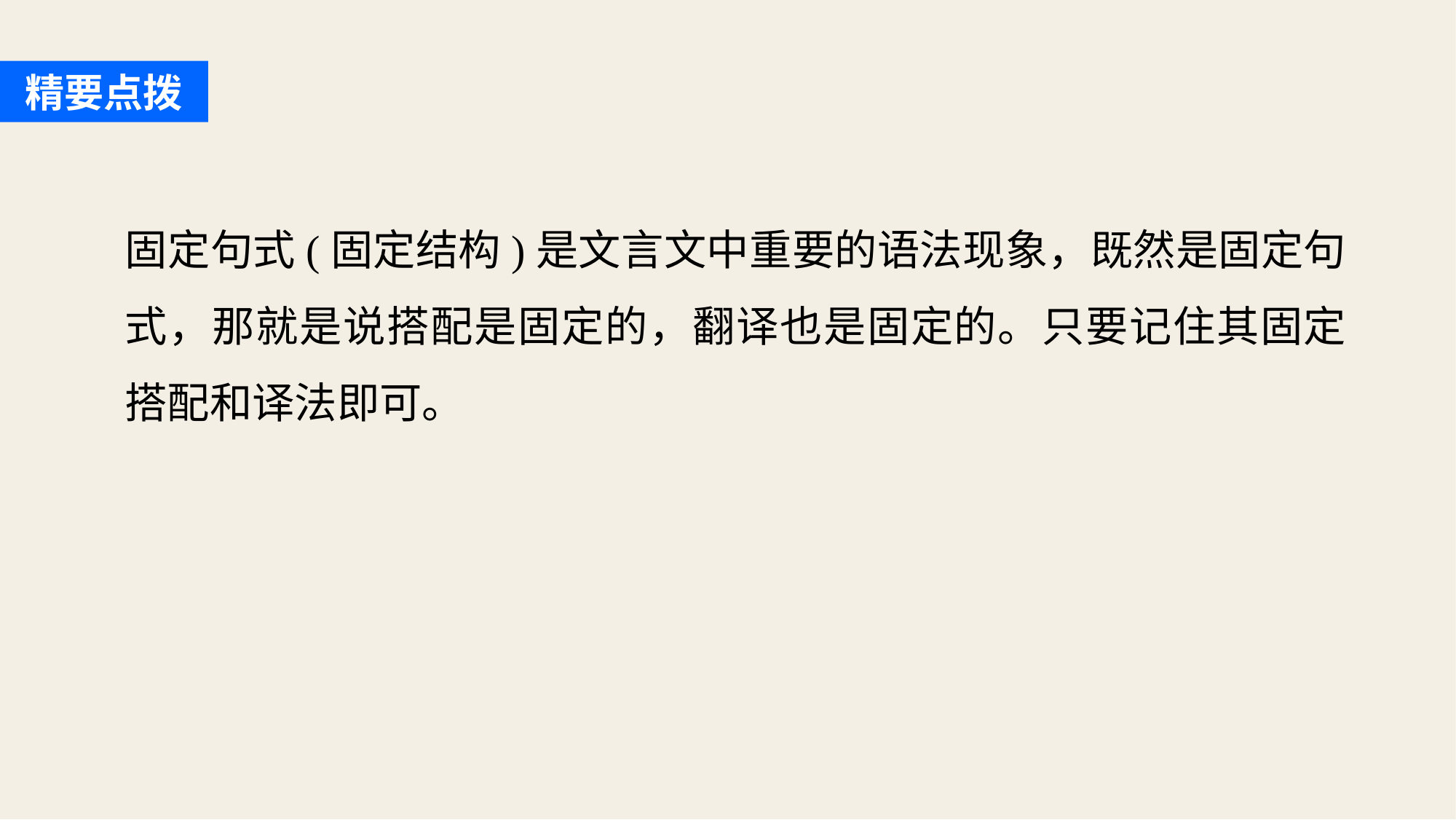

精要点拨
固定句式(固定结构)是文言文中重要的语法现象，既然是固定句式，那就是说搭配是固定的，翻译也是固定的。只要记住其固定搭配和译法即可。